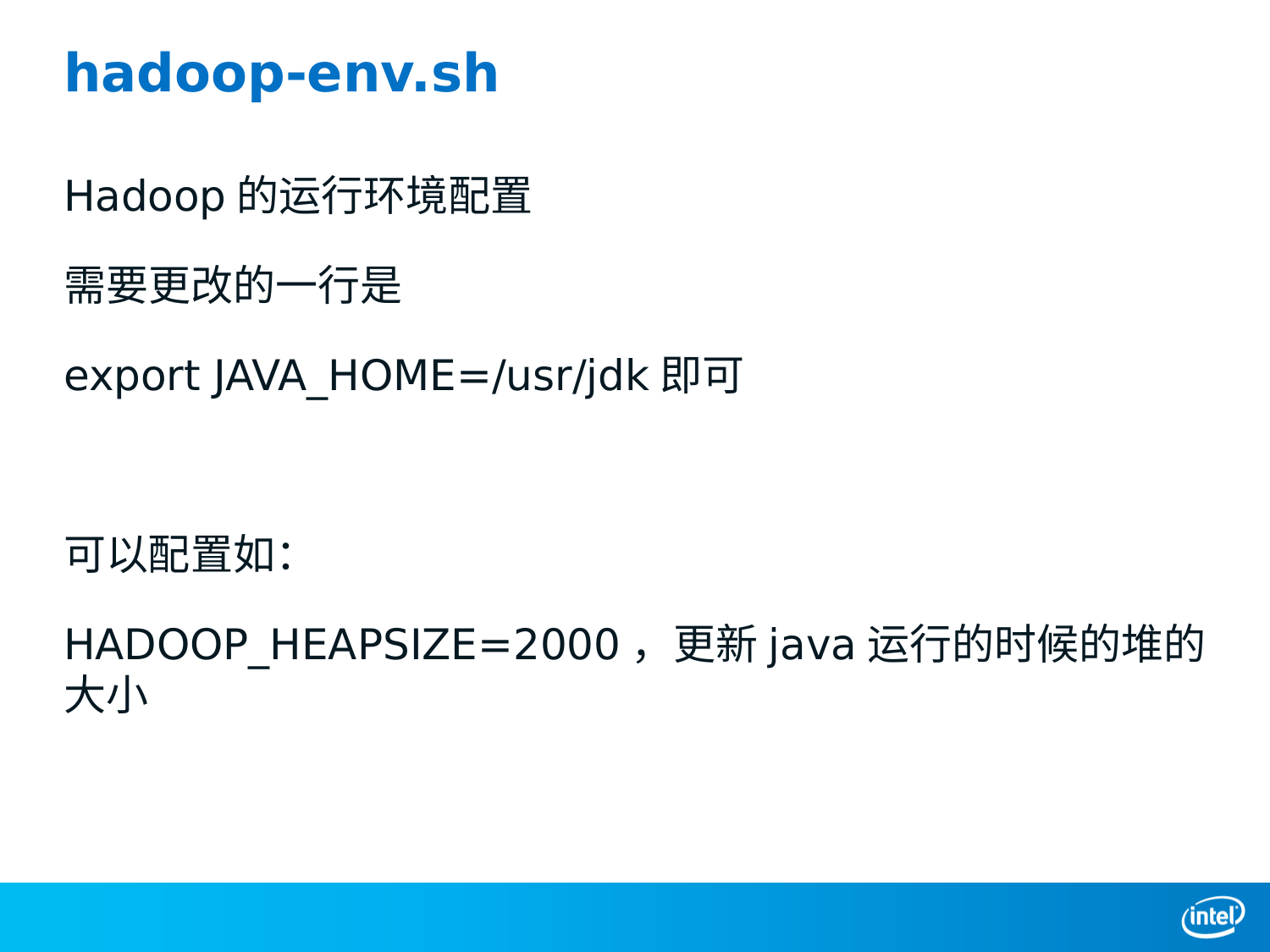

# hadoop-env.sh
Hadoop的运行环境配置
需要更改的一行是
export JAVA_HOME=/usr/jdk即可

可以配置如：
HADOOP_HEAPSIZE=2000，更新java运行的时候的堆的大小